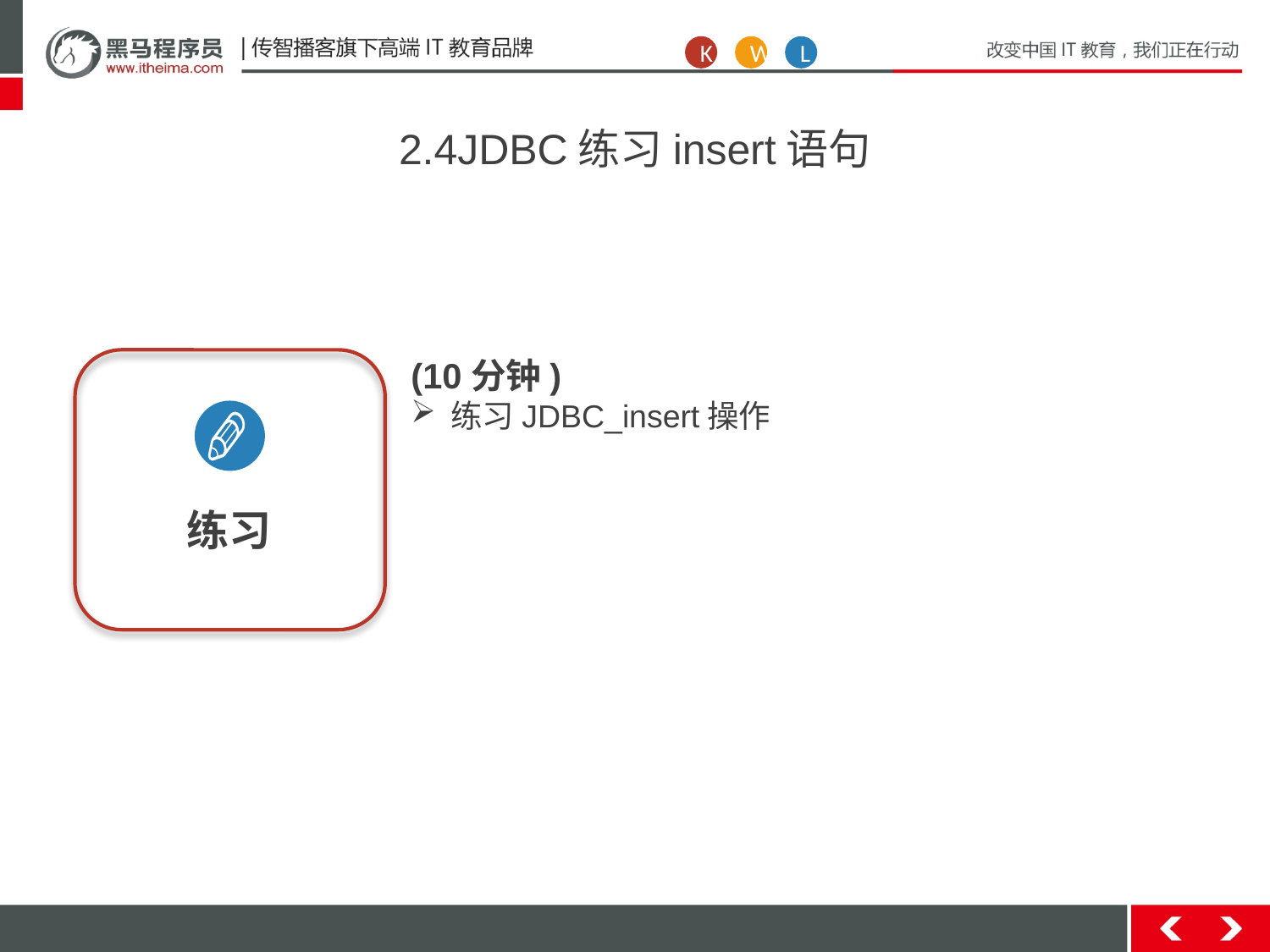

K
W
L
2.4JDBC练习insert语句

(10分钟)
练习JDBC_insert操作

练习